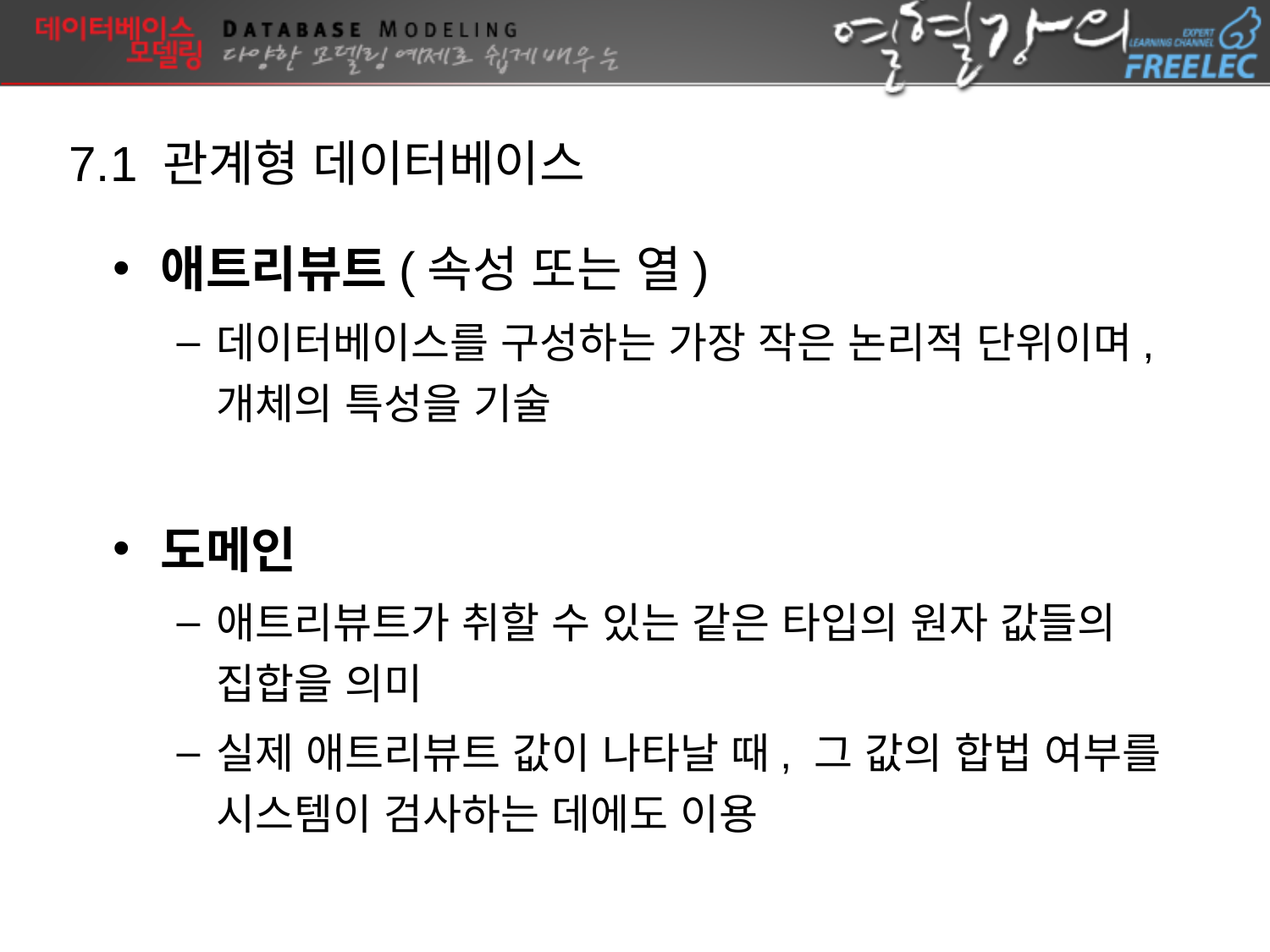

7.1 관계형 데이터베이스
애트리뷰트(속성 또는 열)
데이터베이스를 구성하는 가장 작은 논리적 단위이며, 개체의 특성을 기술

도메인
애트리뷰트가 취할 수 있는 같은 타입의 원자 값들의 집합을 의미
실제 애트리뷰트 값이 나타날 때, 그 값의 합법 여부를 시스템이 검사하는 데에도 이용